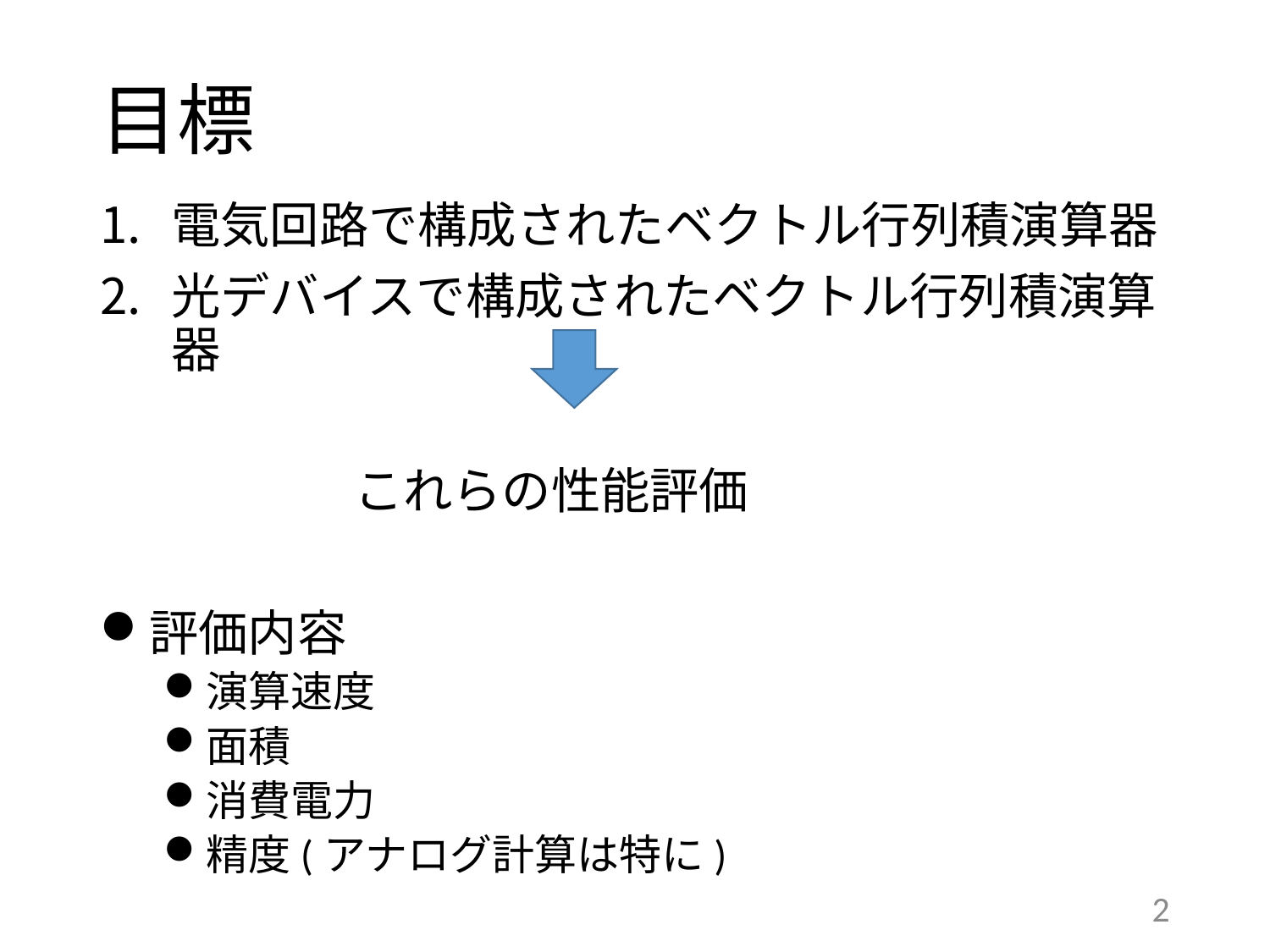

# 目標
電気回路で構成されたベクトル行列積演算器
光デバイスで構成されたベクトル行列積演算器

		これらの性能評価

評価内容
演算速度
面積
消費電力
精度(アナログ計算は特に)

2